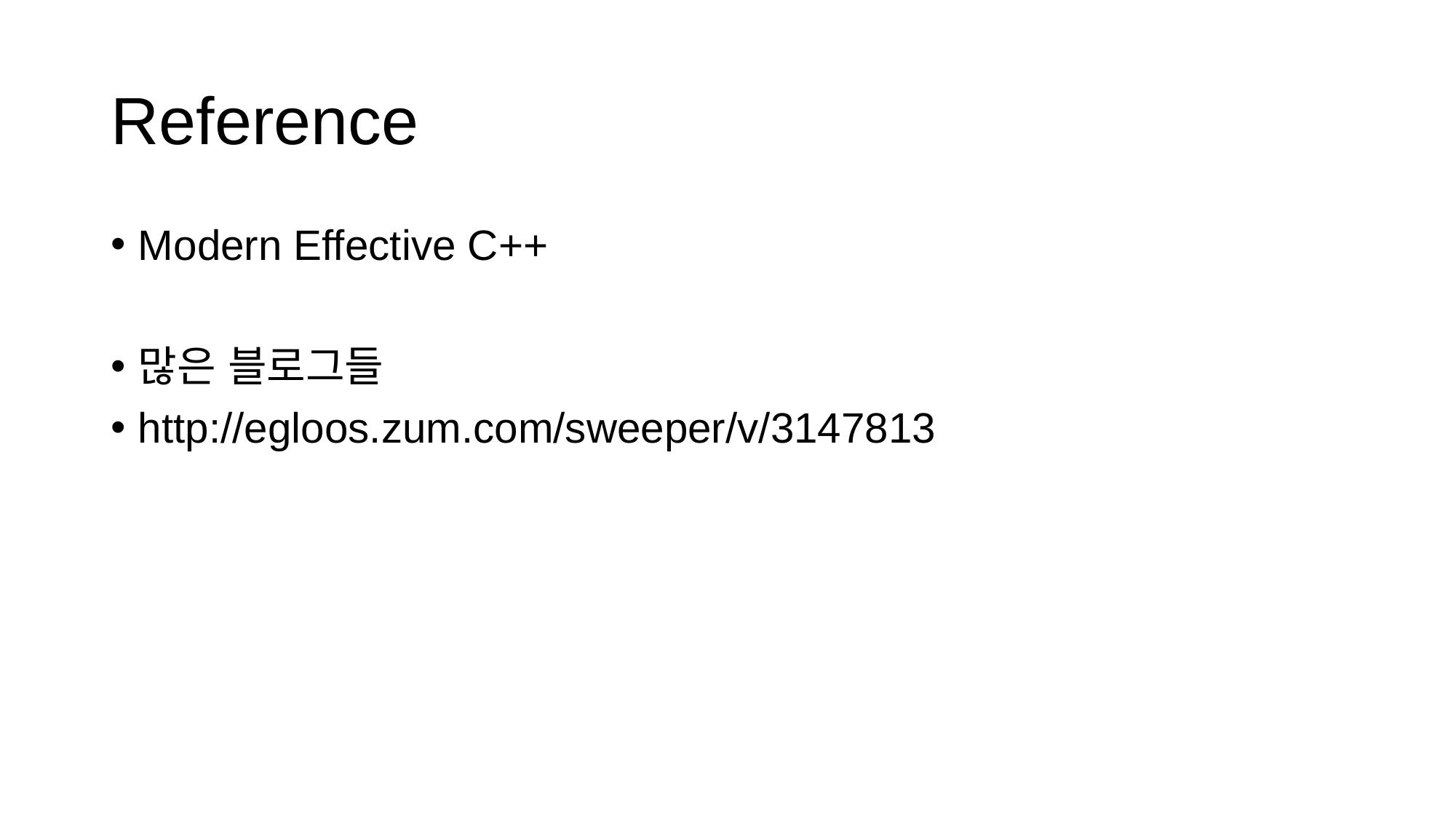

# Reference
Modern Effective C++

많은 블로그들
http://egloos.zum.com/sweeper/v/3147813